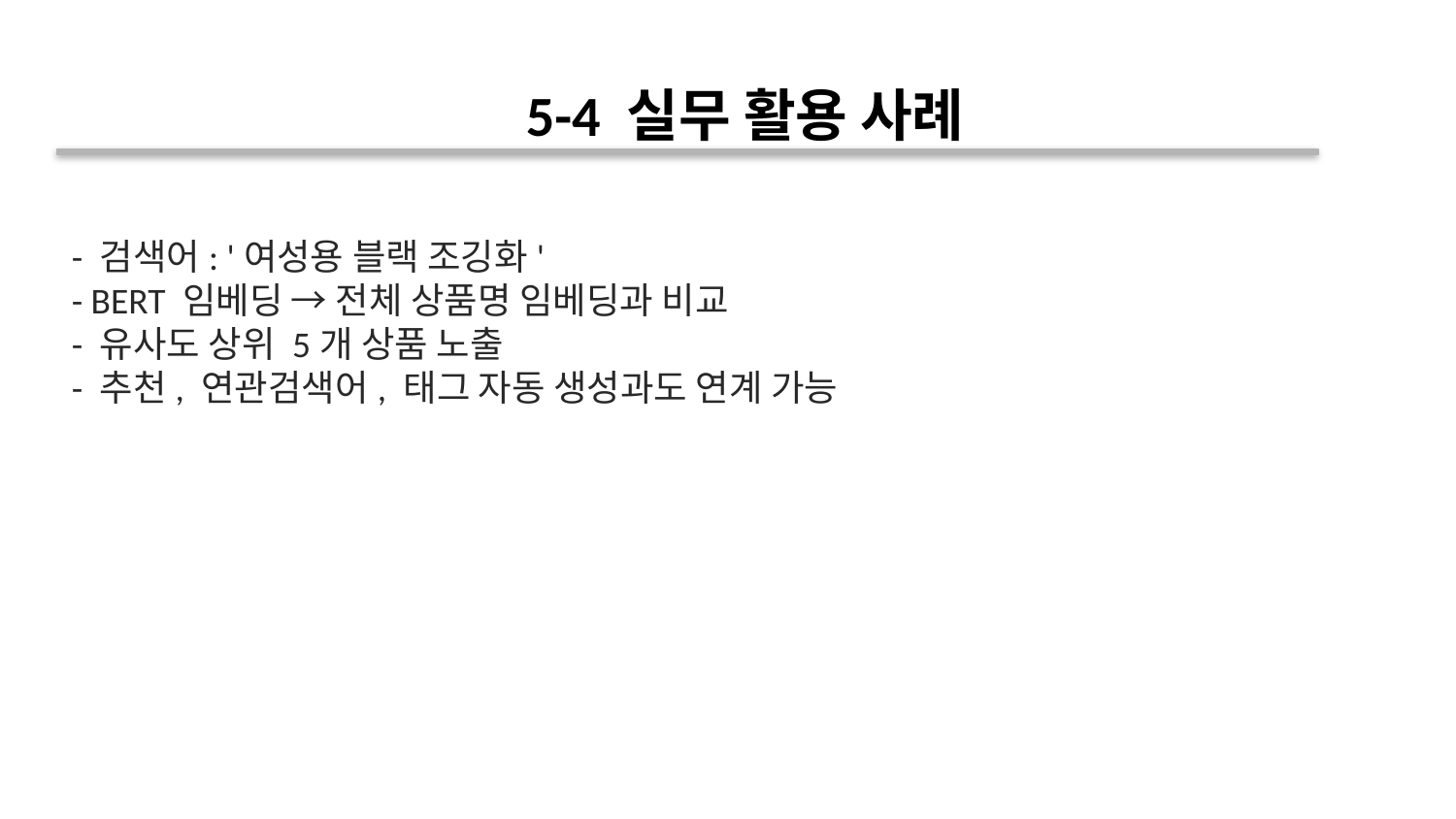

5-4 실무 활용 사례

- 검색어: '여성용 블랙 조깅화'
- BERT 임베딩 → 전체 상품명 임베딩과 비교
- 유사도 상위 5개 상품 노출
- 추천, 연관검색어, 태그 자동 생성과도 연계 가능